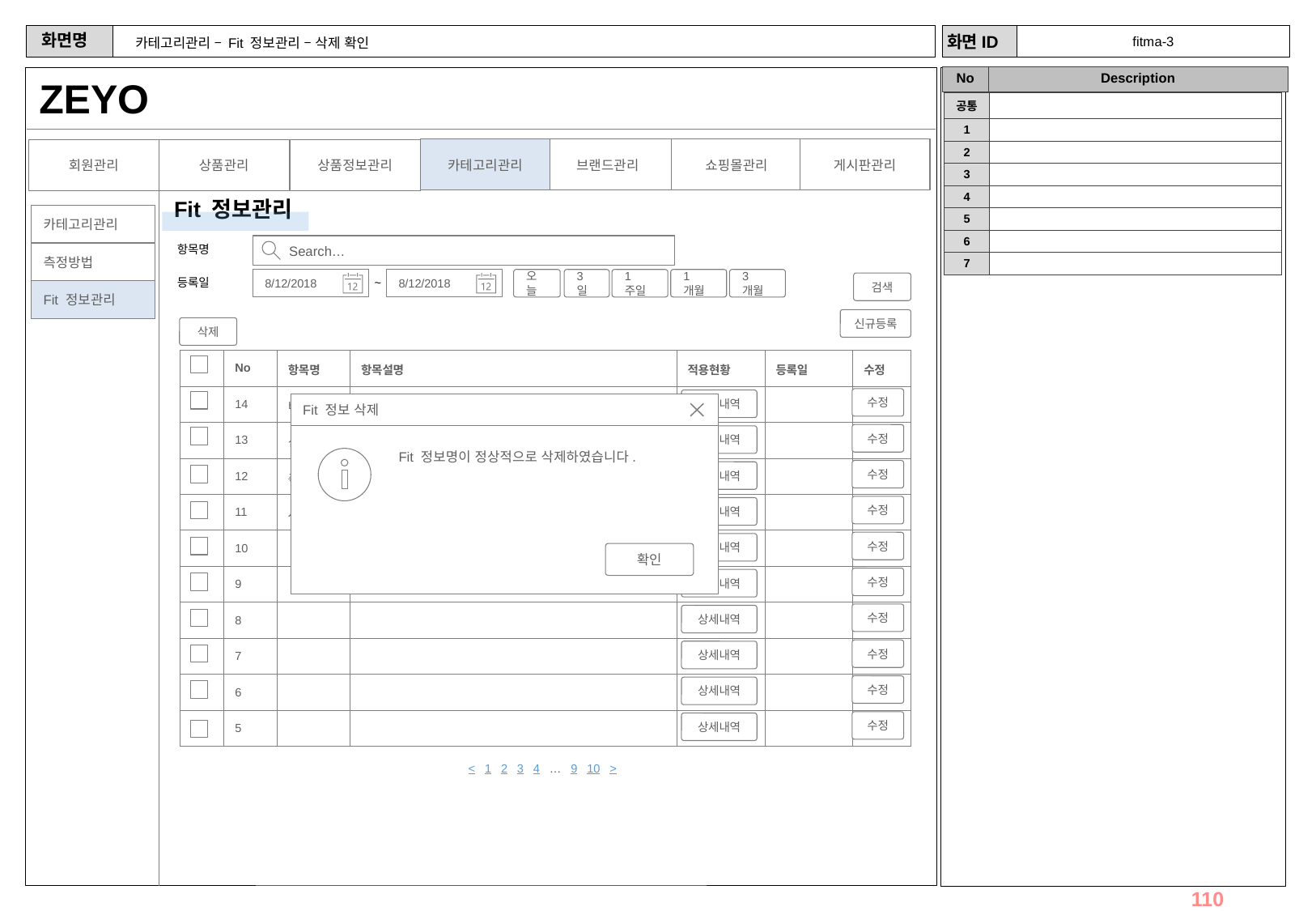

fitma-3
# 카테고리관리 – Fit 정보관리 – 삭제 확인
ZEYO
| 공통 |  |
| --- | --- |
| 1 |  |
| 2 |  |
| 3 |  |
| 4 |  |
| 5 |  |
| 6 |  |
| 7 |  |
카테고리관리
브랜드관리
쇼핑몰관리
게시판관리
회원관리
상품관리
상품정보관리
Fit 정보관리

카테고리관리
Search…

항목명
측정방법
등록일
~
8/12/2018

8/12/2018

오늘
3일
1주일
1개월
3개월
검색
Fit 정보관리
신규등록
삭제
|  | No | 항목명 | 항목설명 | 적용현황 | 등록일 | 수정 |
| --- | --- | --- | --- | --- | --- | --- |
|  | 14 | 비침 | 제품의 비침정도를 뜻합니다. |  |  |  |
|  | 13 | 신축성 | 제품의 신축성을 뜻합니다. |  |  |  |
|  | 12 | 촉감 | 제품 원단을 촉감을 뜻합니다. |  |  |  |
|  | 11 | 사이즈 | 제품의 사이즈 정보를 뜻합니다. |  |  |  |
|  | 10 |  |  |  |  |  |
|  | 9 |  |  |  |  |  |
|  | 8 |  |  |  |  |  |
|  | 7 |  |  |  |  |  |
|  | 6 |  |  |  |  |  |
|  | 5 |  |  |  |  |  |

수정
상세내역
Fit 정보 삭제

Fit 정보명이 정상적으로 삭제하였습니다.

Abort
Cancel
확인

수정
상세내역

수정
상세내역

수정
상세내역

수정
상세내역

수정
상세내역

수정
상세내역

수정
상세내역

수정
상세내역
수정
상세내역

<   1   2   3   4   …   9   10   >
110